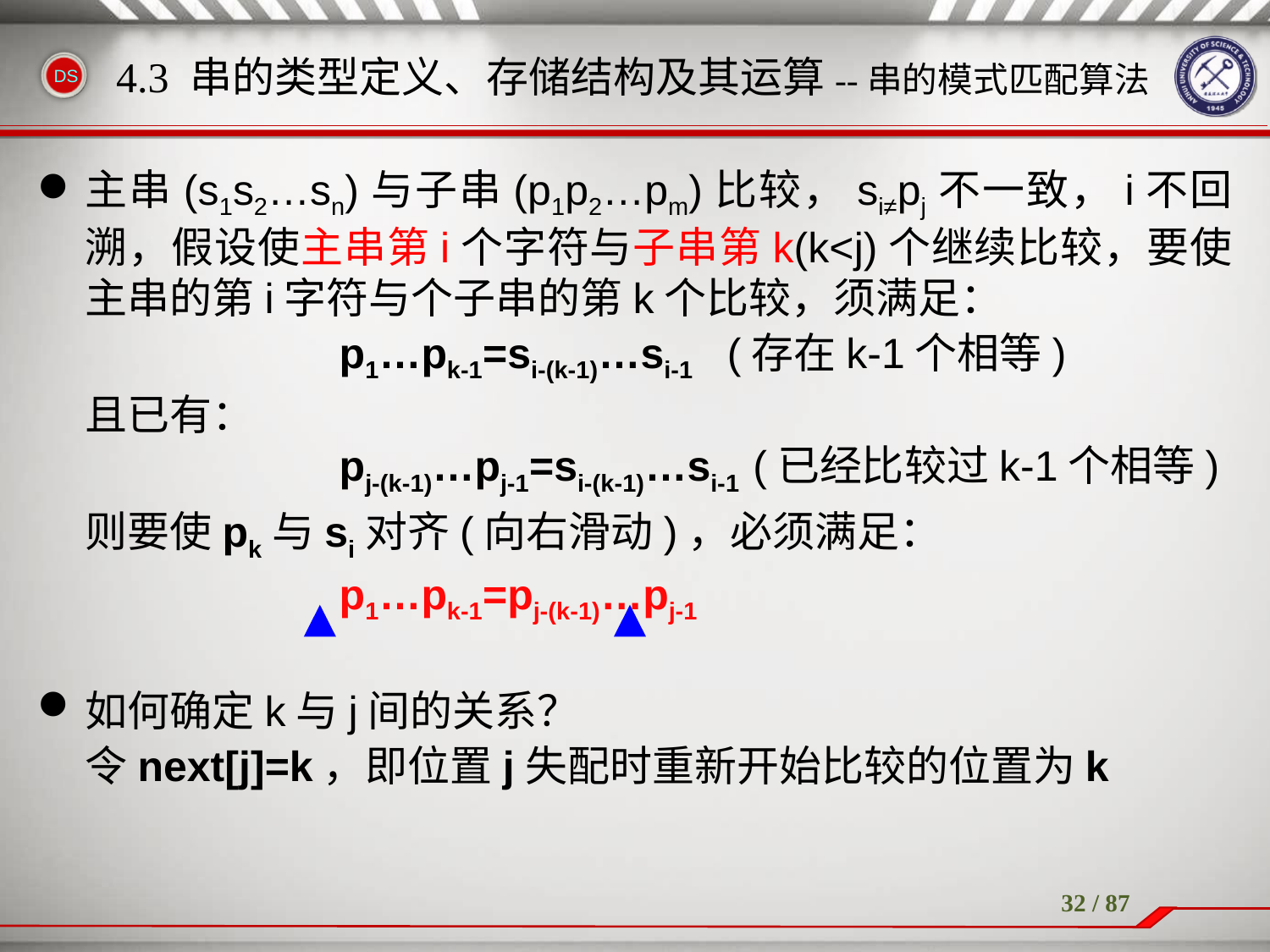

# 4.3 串的类型定义、存储结构及其运算--串的模式匹配算法
主串(s1s2…sn)与子串(p1p2…pm)比较，si≠pj不一致，i不回溯，假设使主串第i个字符与子串第k(k<j)个继续比较，要使主串的第i字符与个子串的第k个比较，须满足：
			p1…pk-1=si-(k-1)…si-1 	 (存在k-1个相等)
	且已有：
			pj-(k-1)…pj-1=si-(k-1)…si-1  (已经比较过k-1个相等)
	则要使pk与si对齐(向右滑动)，必须满足：
			p1…pk-1=pj-(k-1)…pj-1

如何确定k与j间的关系？
	令next[j]=k，即位置j失配时重新开始比较的位置为k